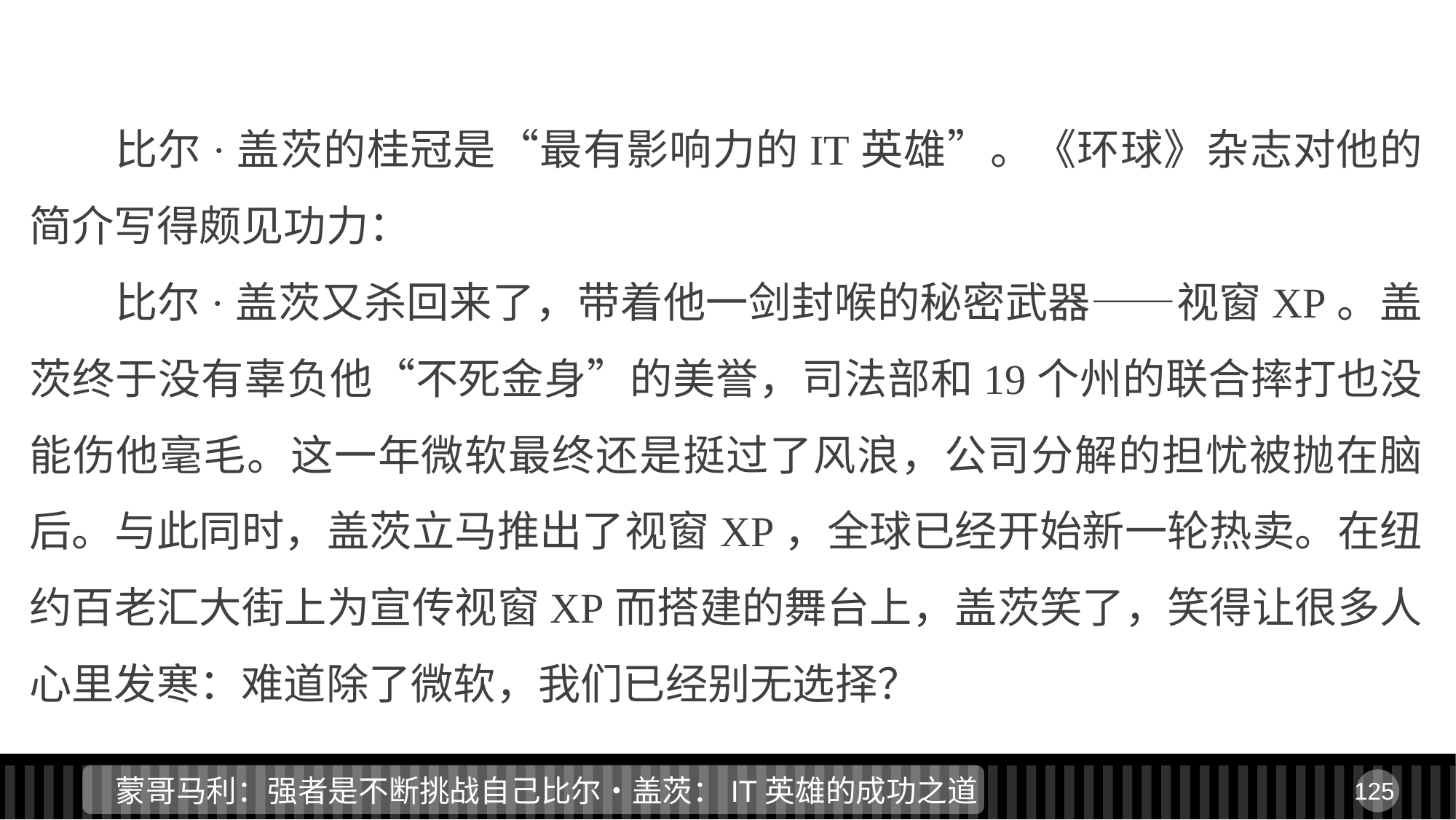

比尔·盖茨的桂冠是“最有影响力的IT英雄”。《环球》杂志对他的简介写得颇见功力：
比尔·盖茨又杀回来了，带着他一剑封喉的秘密武器——视窗XP。盖茨终于没有辜负他“不死金身”的美誉，司法部和19个州的联合摔打也没能伤他毫毛。这一年微软最终还是挺过了风浪，公司分解的担忧被抛在脑后。与此同时，盖茨立马推出了视窗XP，全球已经开始新一轮热卖。在纽约百老汇大街上为宣传视窗XP而搭建的舞台上，盖茨笑了，笑得让很多人心里发寒：难道除了微软，我们已经别无选择？